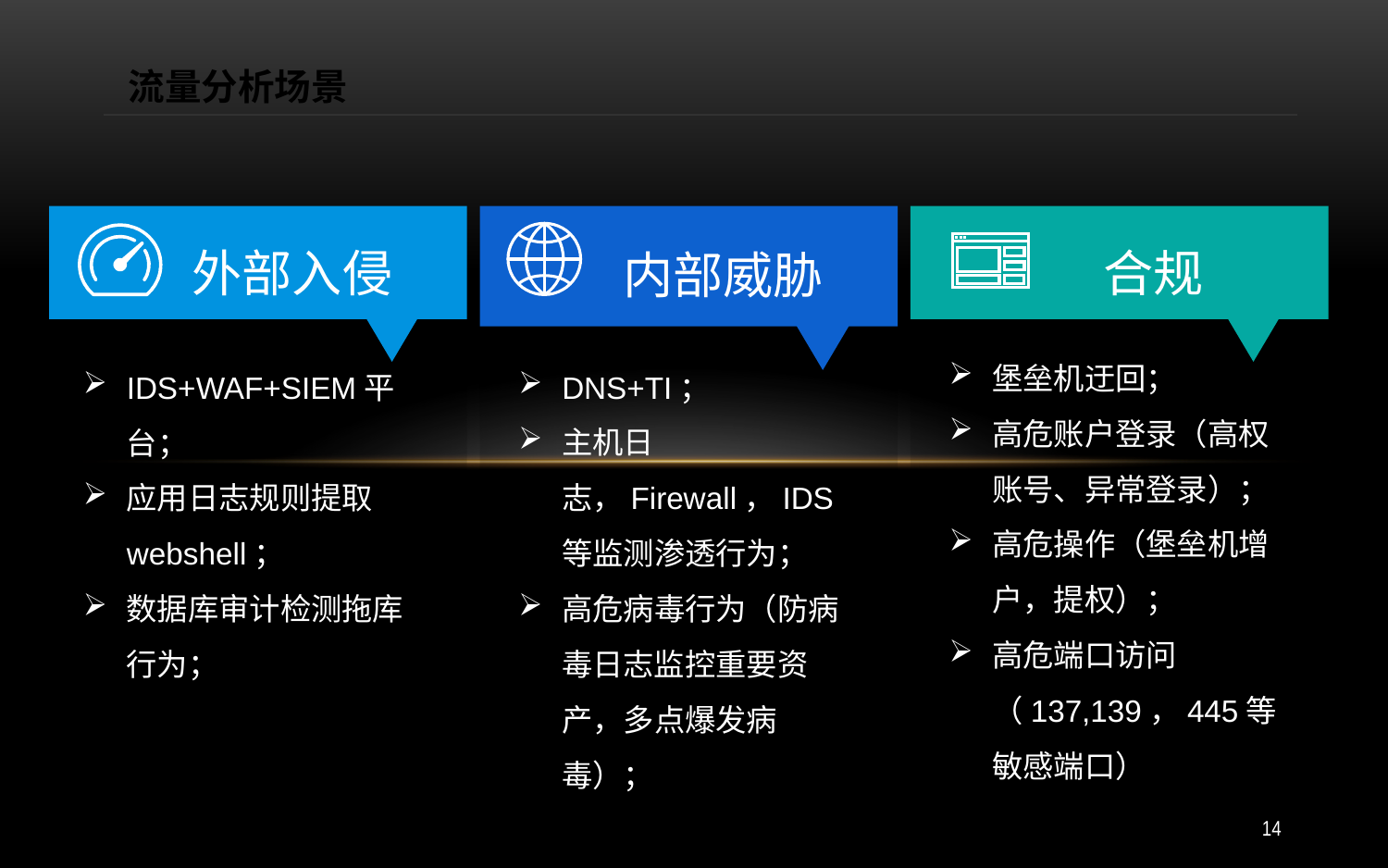

流量分析场景

内部威胁

DNS+TI；
主机日志，Firewall，IDS等监测渗透行为；
高危病毒行为（防病毒日志监控重要资产，多点爆发病毒）；

合规

堡垒机迂回；
高危账户登录（高权账号、异常登录）；
高危操作（堡垒机增户，提权）；
高危端口访问（137,139，445等敏感端口）

外部入侵

IDS+WAF+SIEM平台；
应用日志规则提取webshell；
数据库审计检测拖库行为；

14